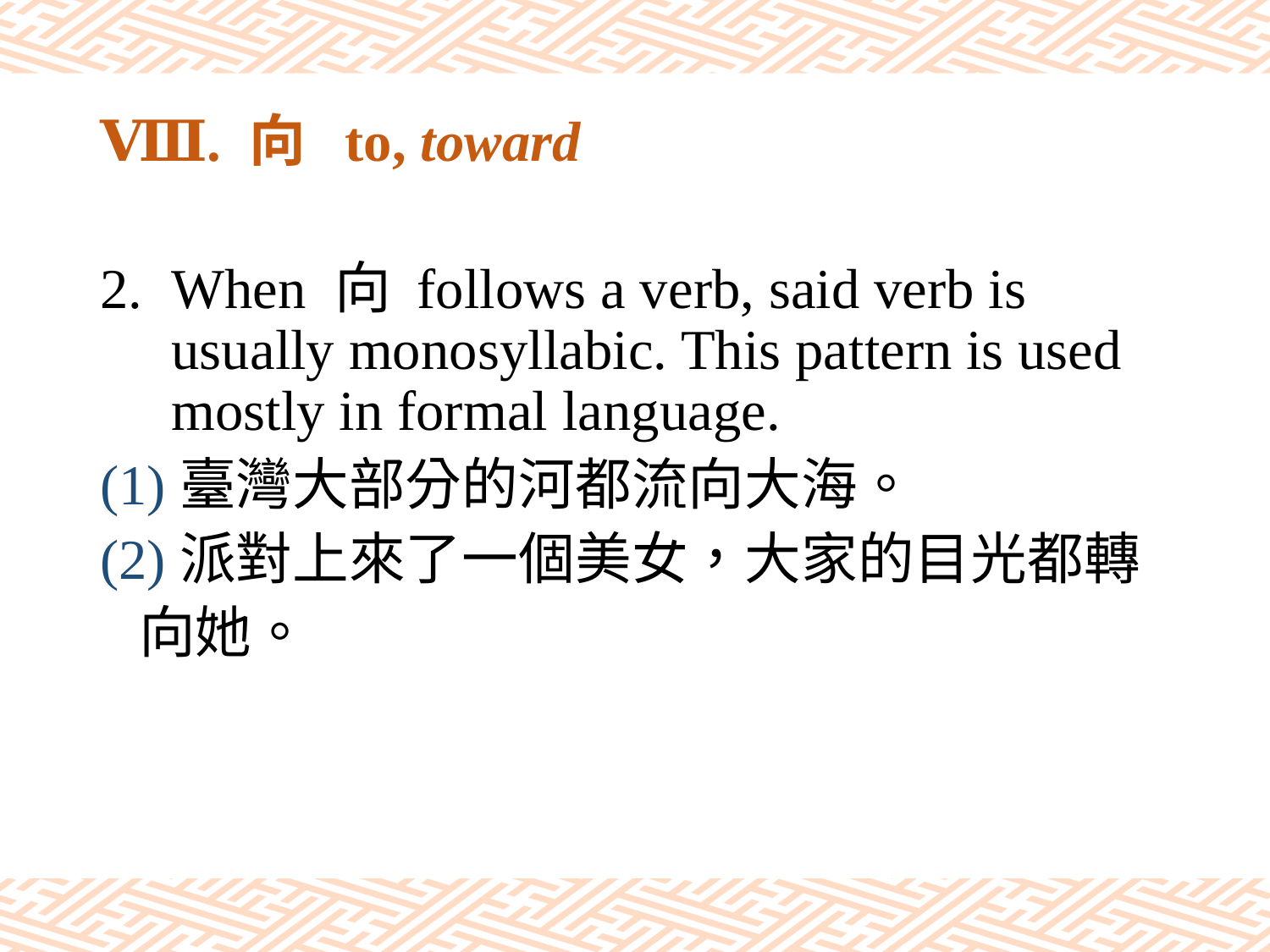

# Ⅷ. 向  to, toward
When 向 follows a verb, said verb is usually monosyllabic. This pattern is used mostly in formal language.
(1)臺灣大部分的河都流向大海。
(2)派對上來了一個美女，大家的目光都轉
  向她。